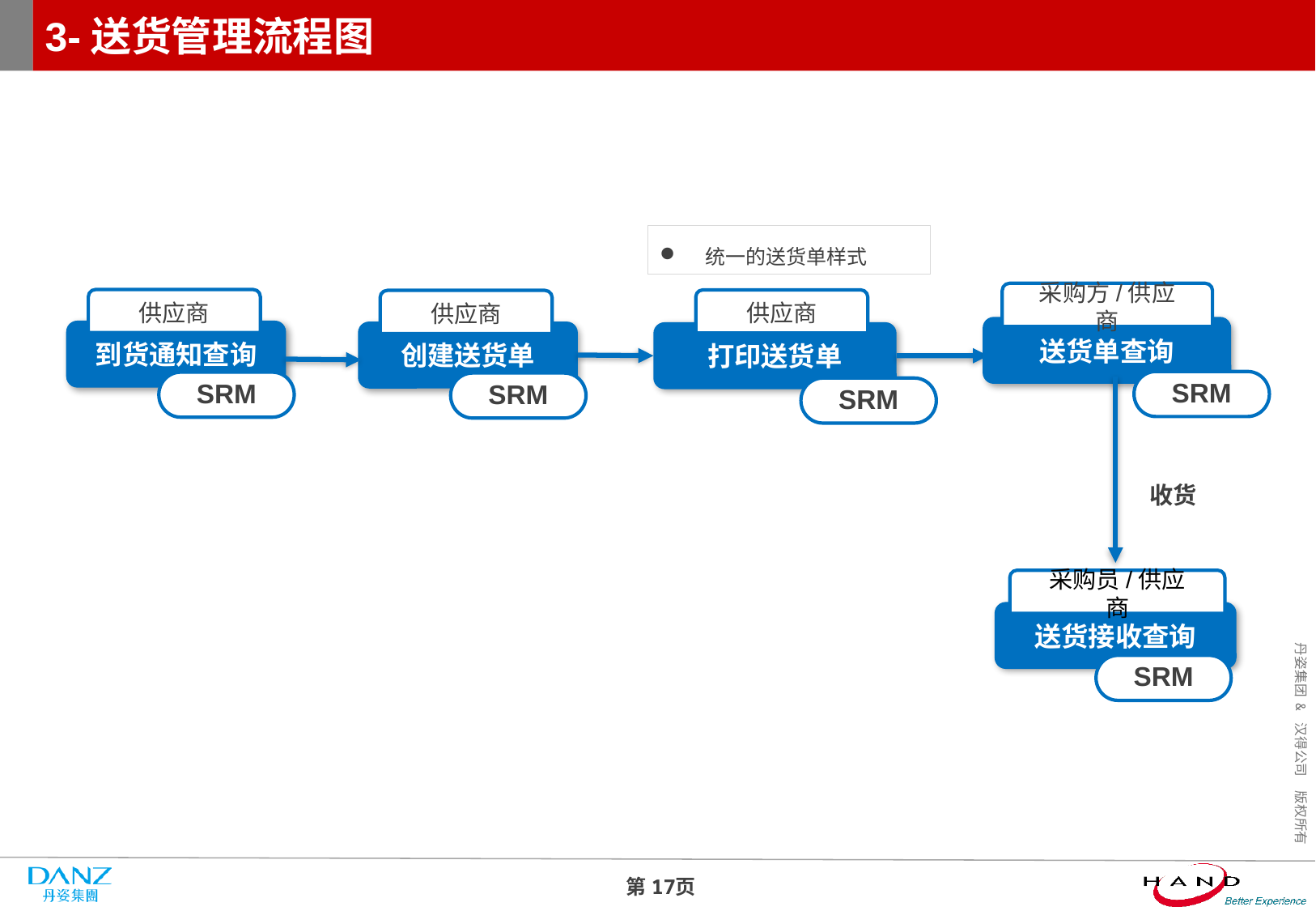

# 3-送货管理流程图
统一的送货单样式
采购方/供应商
供应商
供应商
供应商
送货单查询
到货通知查询
创建送货单
打印送货单
SRM
SRM
SRM
SRM
收货
采购员/供应商
送货接收查询
SRM